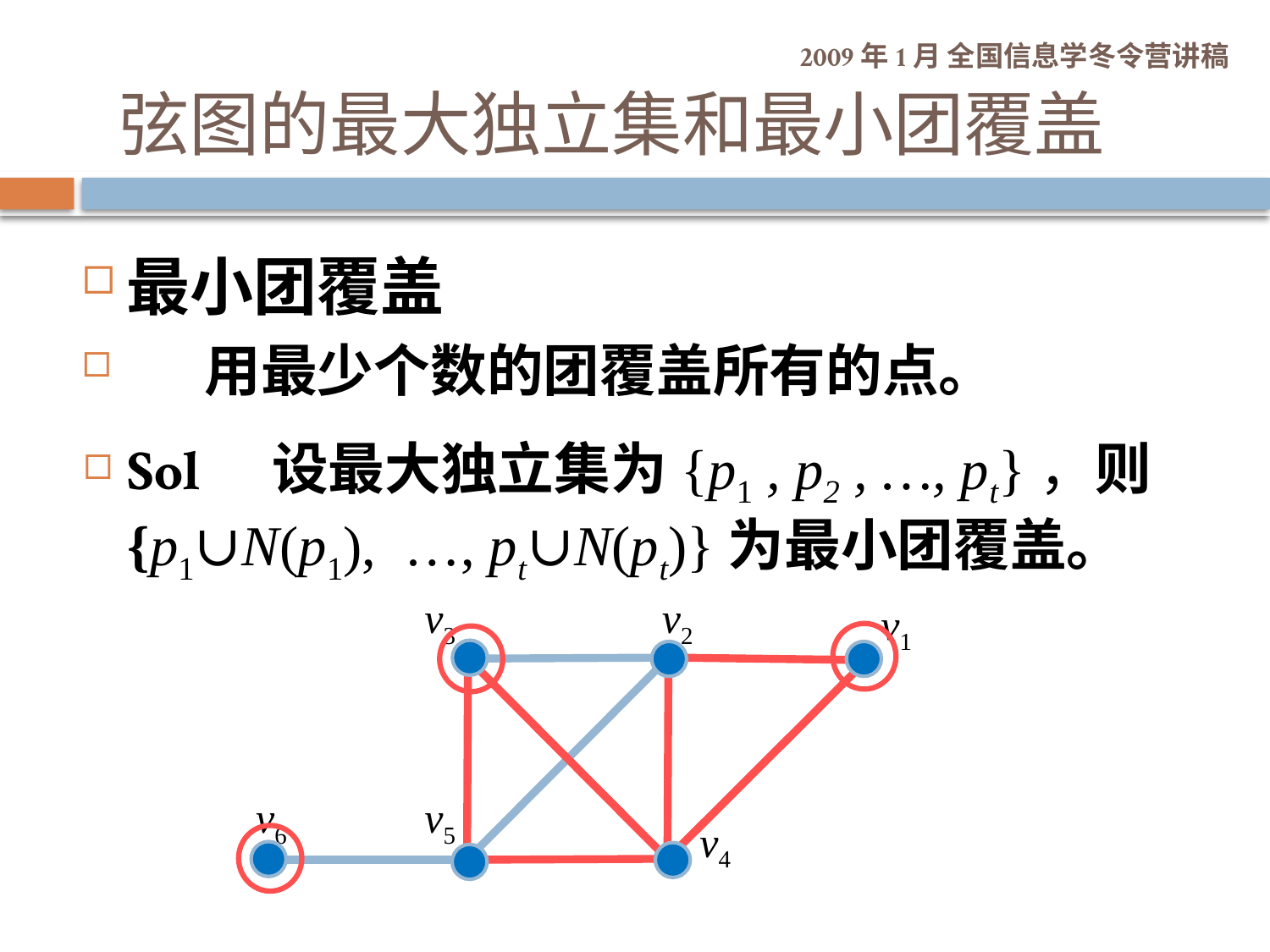

弦图的最大独立集和最小团覆盖
最小团覆盖
     用最少个数的团覆盖所有的点。

Sol    设最大独立集为{p1 , p2 , …, pt}，则{p1∪N(p1),  …, pt∪N(pt)}为最小团覆盖。

v3
v2
v1

v6
v5
v4